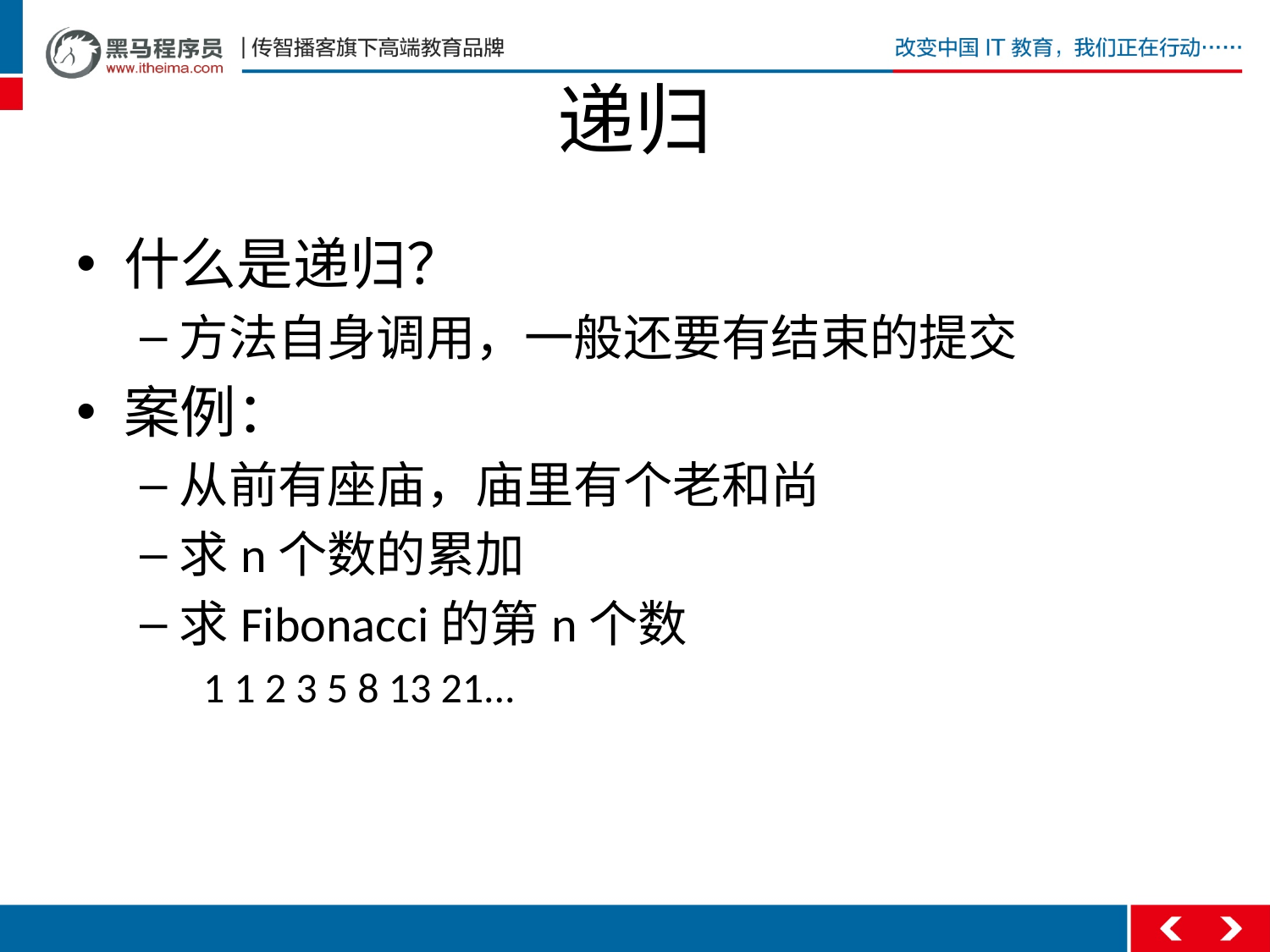

# 递归
什么是递归？
方法自身调用，一般还要有结束的提交
案例：
从前有座庙，庙里有个老和尚
求n个数的累加
求Fibonacci的第n个数
1 1 2 3 5 8 13 21...